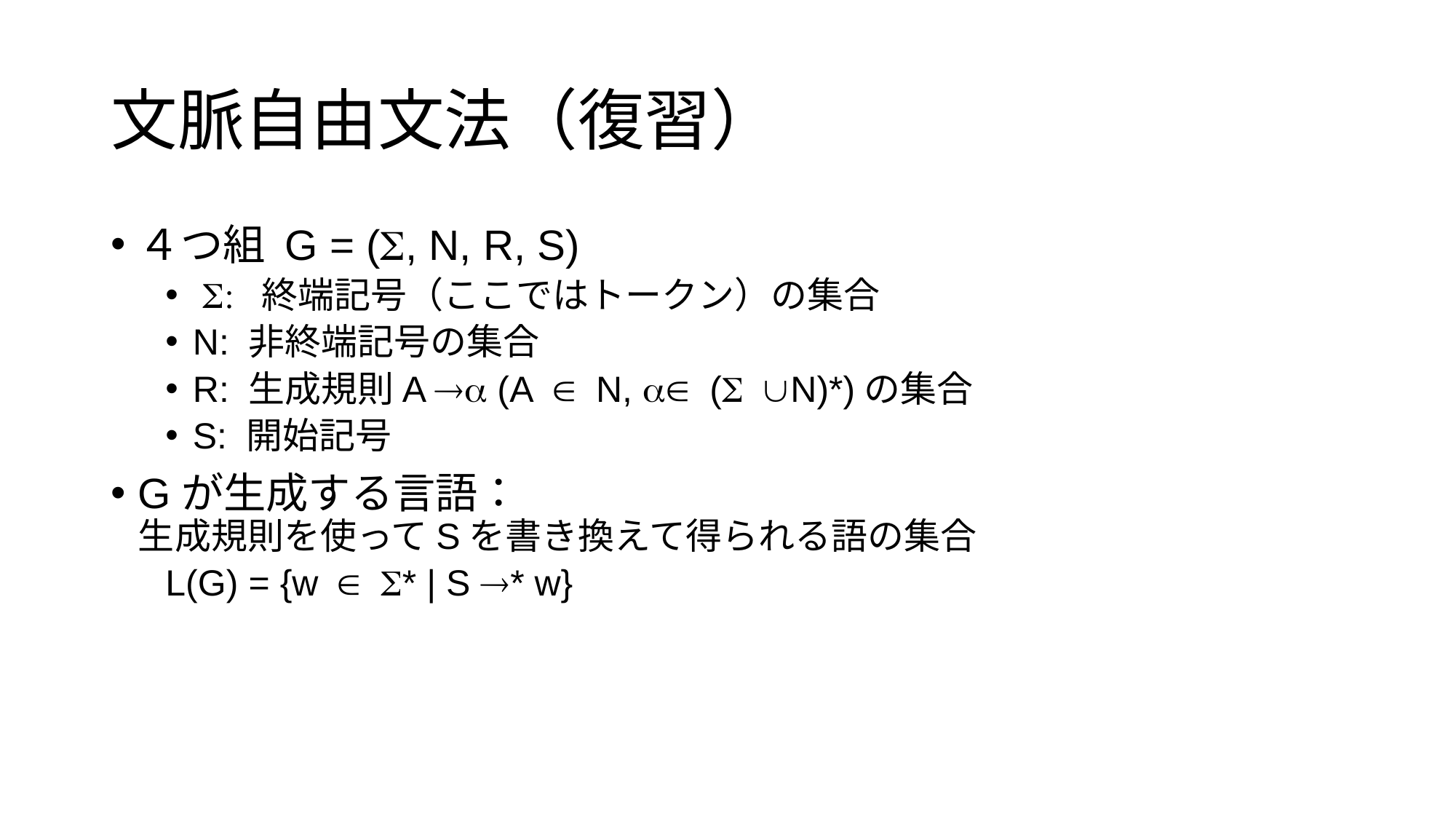

# 文脈自由文法（復習）
４つ組 G = (Σ, N, R, S)
 Σ: 終端記号（ここではトークン）の集合
N: 非終端記号の集合
R: 生成規則A →α (A ∈ N, α∈ (Σ ∪N)*)の集合
S: 開始記号
Gが生成する言語：
生成規則を使ってSを書き換えて得られる語の集合
L(G) = {w ∈ Σ* | S →* w}